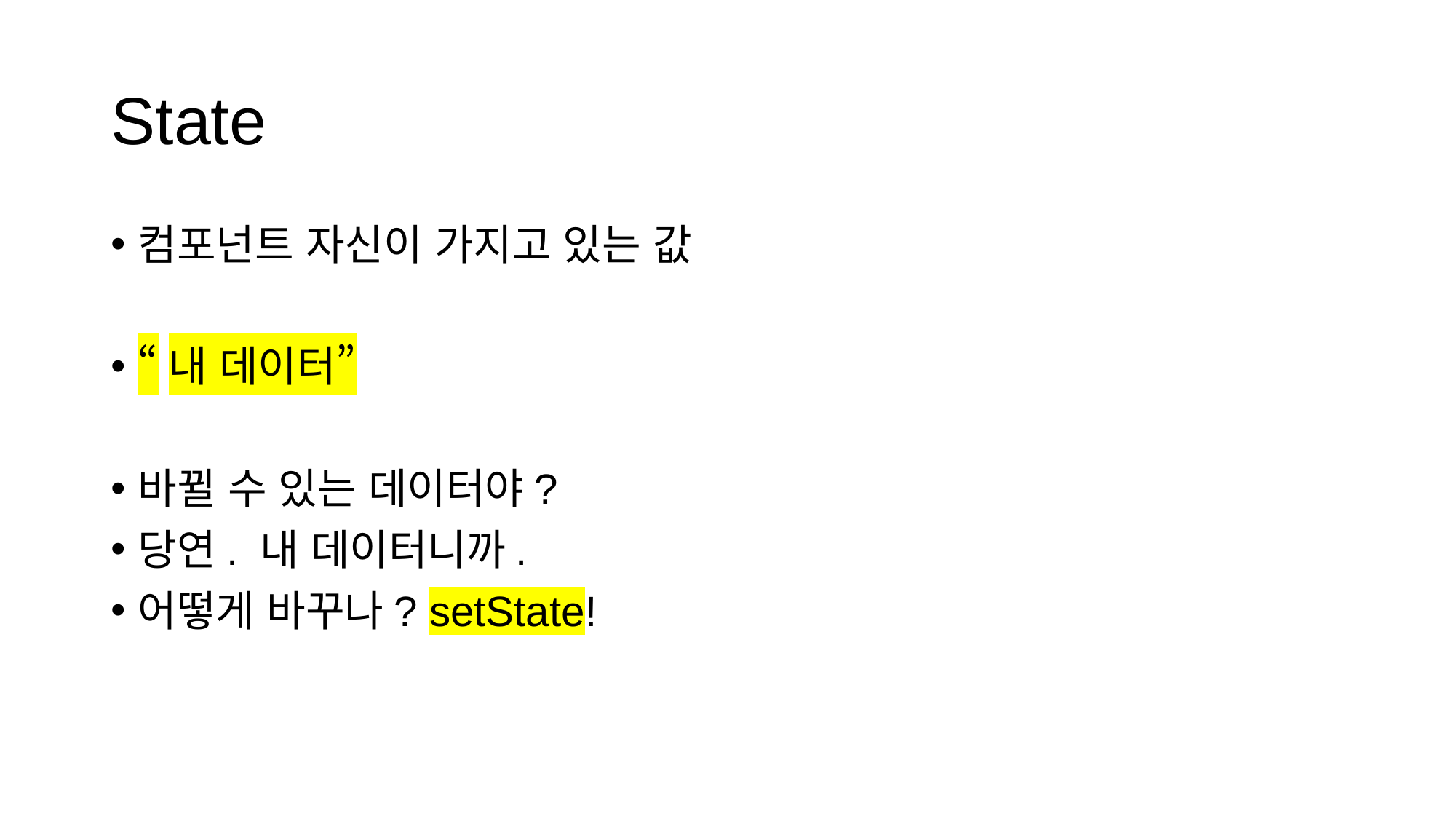

# State
컴포넌트 자신이 가지고 있는 값

“내 데이터”

바뀔 수 있는 데이터야?
당연. 내 데이터니까.
어떻게 바꾸나? setState!